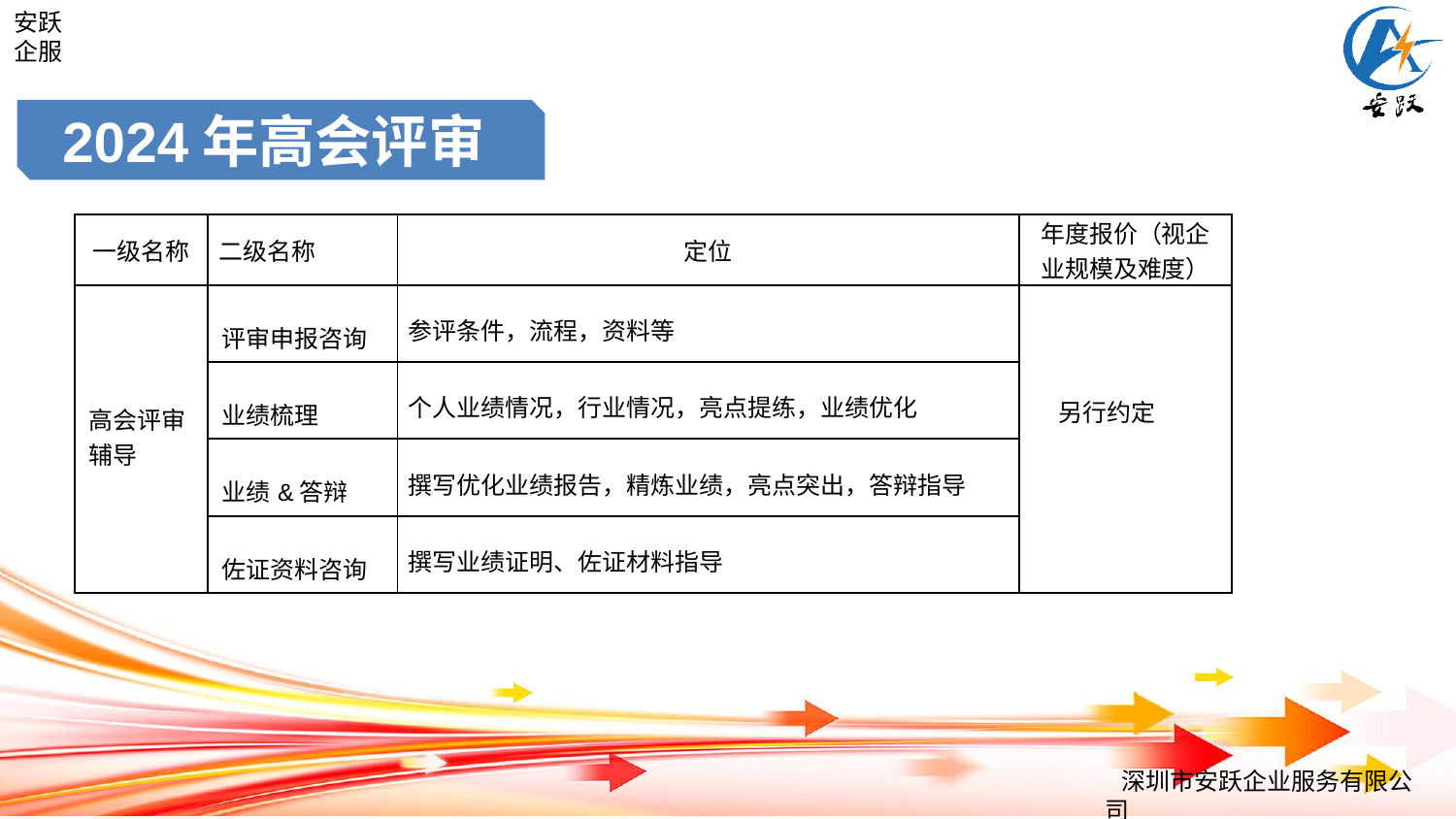

# 2024年高会评审
| 一级名称 | 二级名称 | 定位 | 年度报价（视企业规模及难度） |
| --- | --- | --- | --- |
| 高会评审辅导 | 评审申报咨询 | 参评条件，流程，资料等 | 另行约定 |
|  | 业绩梳理 | 个人业绩情况，行业情况，亮点提练，业绩优化 |  |
|  | 业绩&答辩 | 撰写优化业绩报告，精炼业绩，亮点突出，答辩指导 |  |
|  | 佐证资料咨询 | 撰写业绩证明、佐证材料指导 |  |